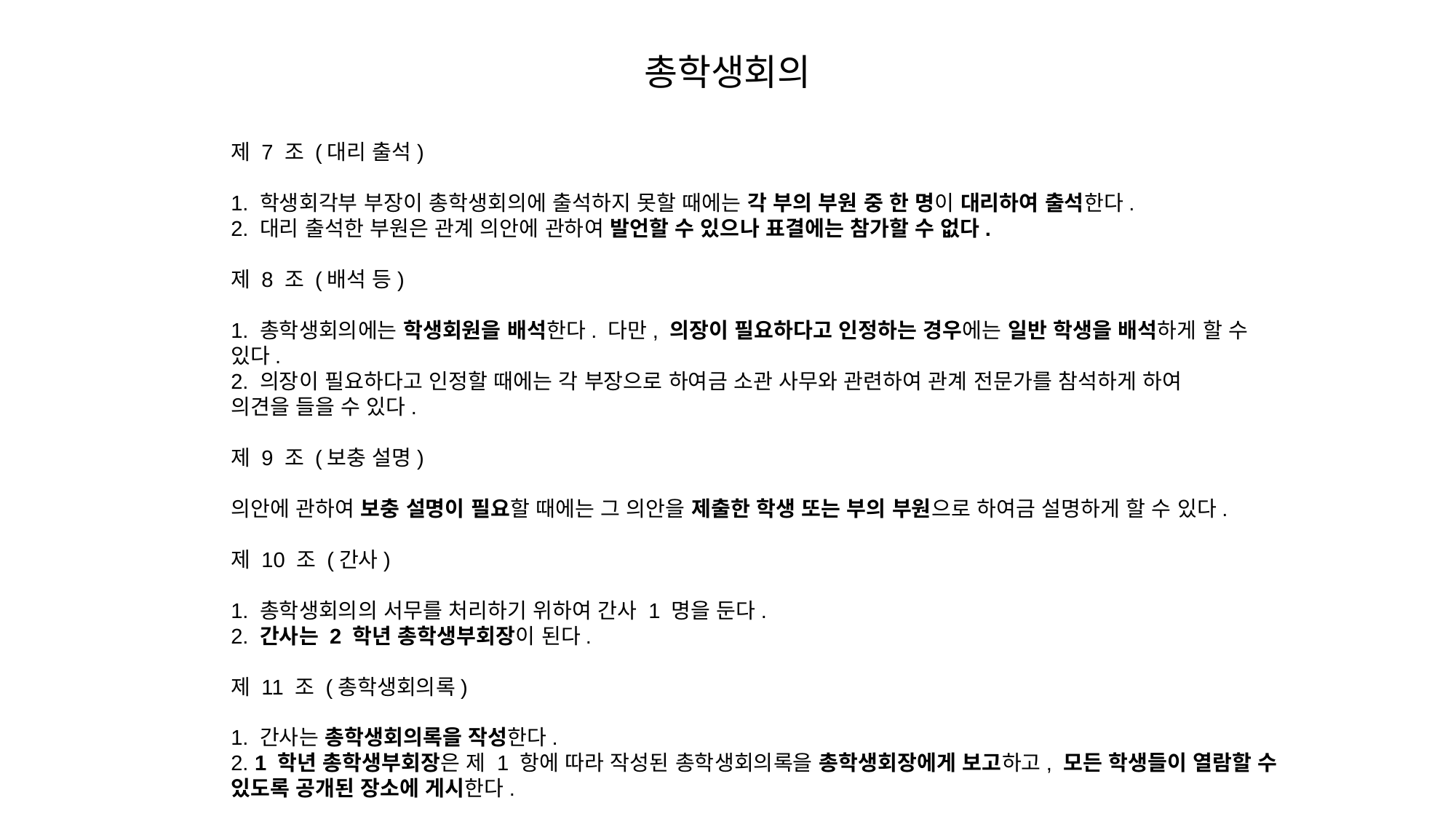

총학생회의
제 7 조 (대리 출석)

1. 학생회각부 부장이 총학생회의에 출석하지 못할 때에는 각 부의 부원 중 한 명이 대리하여 출석한다.
2. 대리 출석한 부원은 관계 의안에 관하여 발언할 수 있으나 표결에는 참가할 수 없다.

제 8 조 (배석 등)

1. 총학생회의에는 학생회원을 배석한다. 다만, 의장이 필요하다고 인정하는 경우에는 일반 학생을 배석하게 할 수 있다.
2. 의장이 필요하다고 인정할 때에는 각 부장으로 하여금 소관 사무와 관련하여 관계 전문가를 참석하게 하여
의견을 들을 수 있다.

제 9 조 (보충 설명)

의안에 관하여 보충 설명이 필요할 때에는 그 의안을 제출한 학생 또는 부의 부원으로 하여금 설명하게 할 수 있다.

제 10 조 (간사)

1. 총학생회의의 서무를 처리하기 위하여 간사 1 명을 둔다.
2. 간사는 2 학년 총학생부회장이 된다.

제 11 조 (총학생회의록)

1. 간사는 총학생회의록을 작성한다.
2. 1 학년 총학생부회장은 제 1 항에 따라 작성된 총학생회의록을 총학생회장에게 보고하고, 모든 학생들이 열람할 수 있도록 공개된 장소에 게시한다.